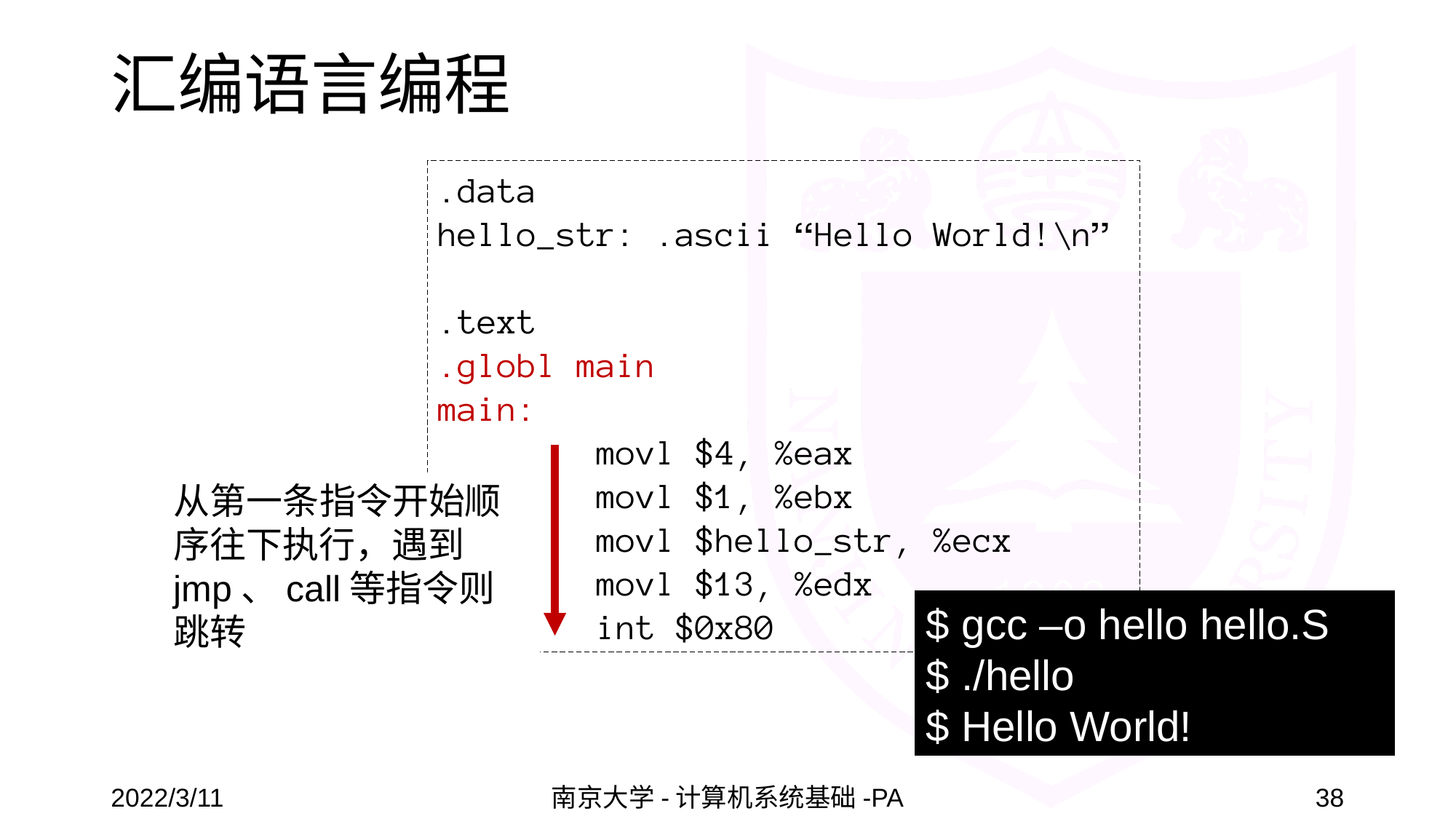

# 汇编语言编程
.data
hello_str: .ascii “Hello World!\n”

.text
.globl main
main:
        movl $4, %eax
        movl $1, %ebx
        movl $hello_str, %ecx
        movl $13, %edx
        int $0x80
从第一条指令开始顺序往下执行，遇到jmp、call等指令则跳转
$ gcc –o hello hello.S
$ ./hello
$ Hello World!
2022/3/11
南京大学-计算机系统基础-PA
38